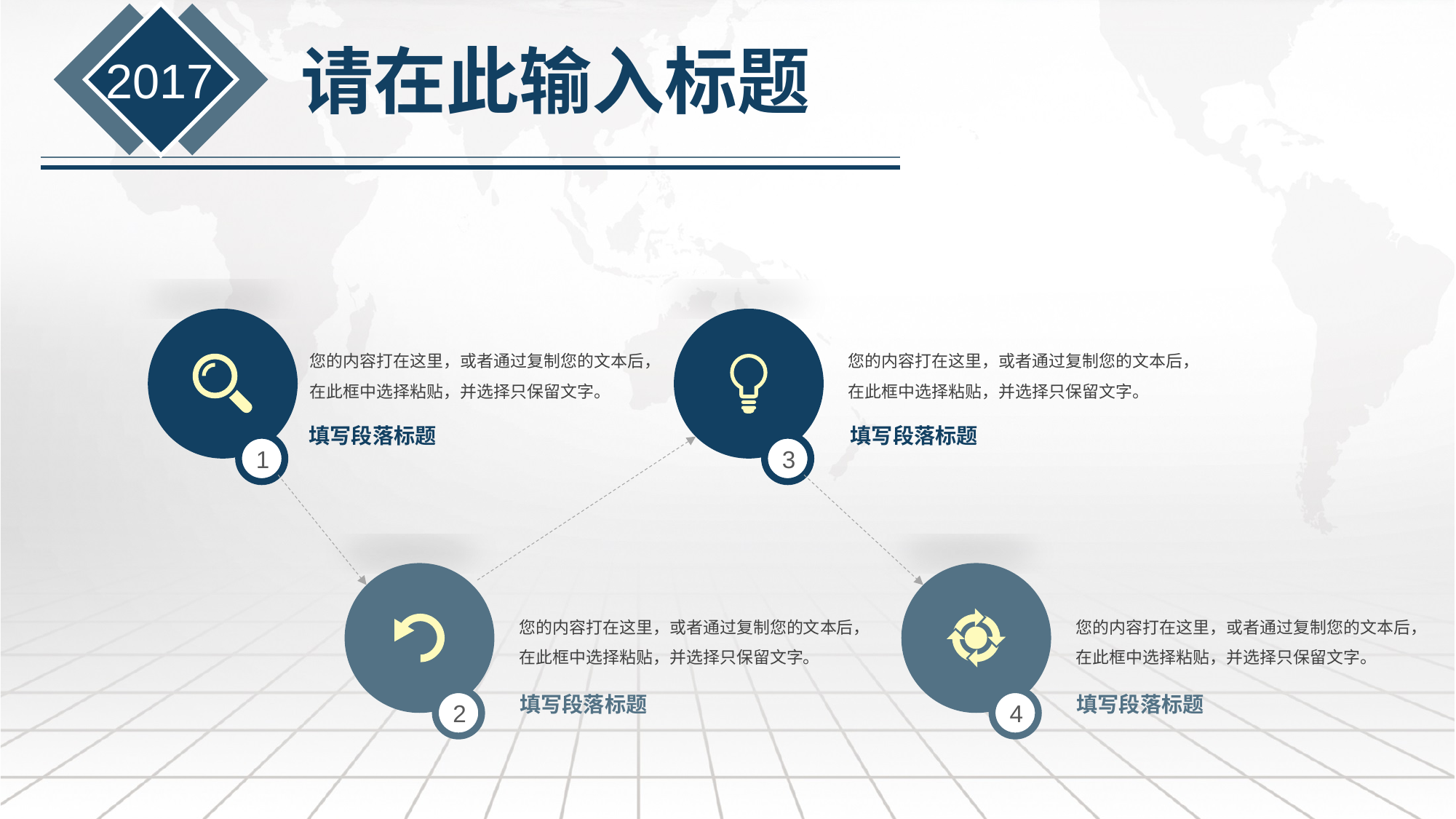

请在此输入标题
2017

您的内容打在这里，或者通过复制您的文本后，在此框中选择粘贴，并选择只保留文字。
您的内容打在这里，或者通过复制您的文本后，在此框中选择粘贴，并选择只保留文字。

填写段落标题
填写段落标题
1
3

您的内容打在这里，或者通过复制您的文本后，在此框中选择粘贴，并选择只保留文字。
您的内容打在这里，或者通过复制您的文本后，在此框中选择粘贴，并选择只保留文字。

填写段落标题
填写段落标题
2
4